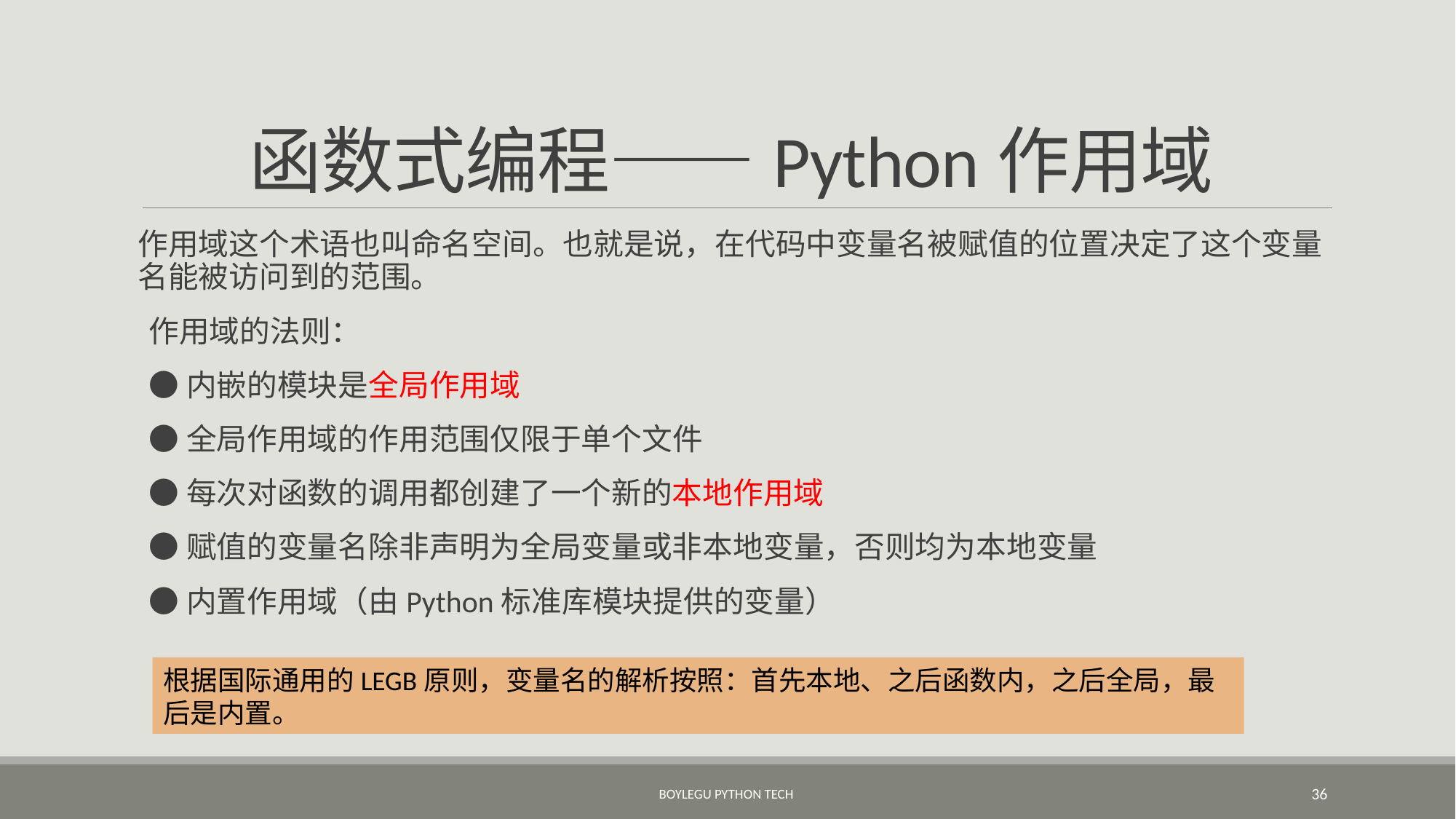

# 函数式编程——Python作用域
作用域这个术语也叫命名空间。也就是说，在代码中变量名被赋值的位置决定了这个变量名能被访问到的范围。
作用域的法则：
●内嵌的模块是全局作用域
●全局作用域的作用范围仅限于单个文件
●每次对函数的调用都创建了一个新的本地作用域
●赋值的变量名除非声明为全局变量或非本地变量，否则均为本地变量
●内置作用域（由Python标准库模块提供的变量）

根据国际通用的LEGB原则，变量名的解析按照：首先本地、之后函数内，之后全局，最后是内置。
BoyleGu Python Tech
36